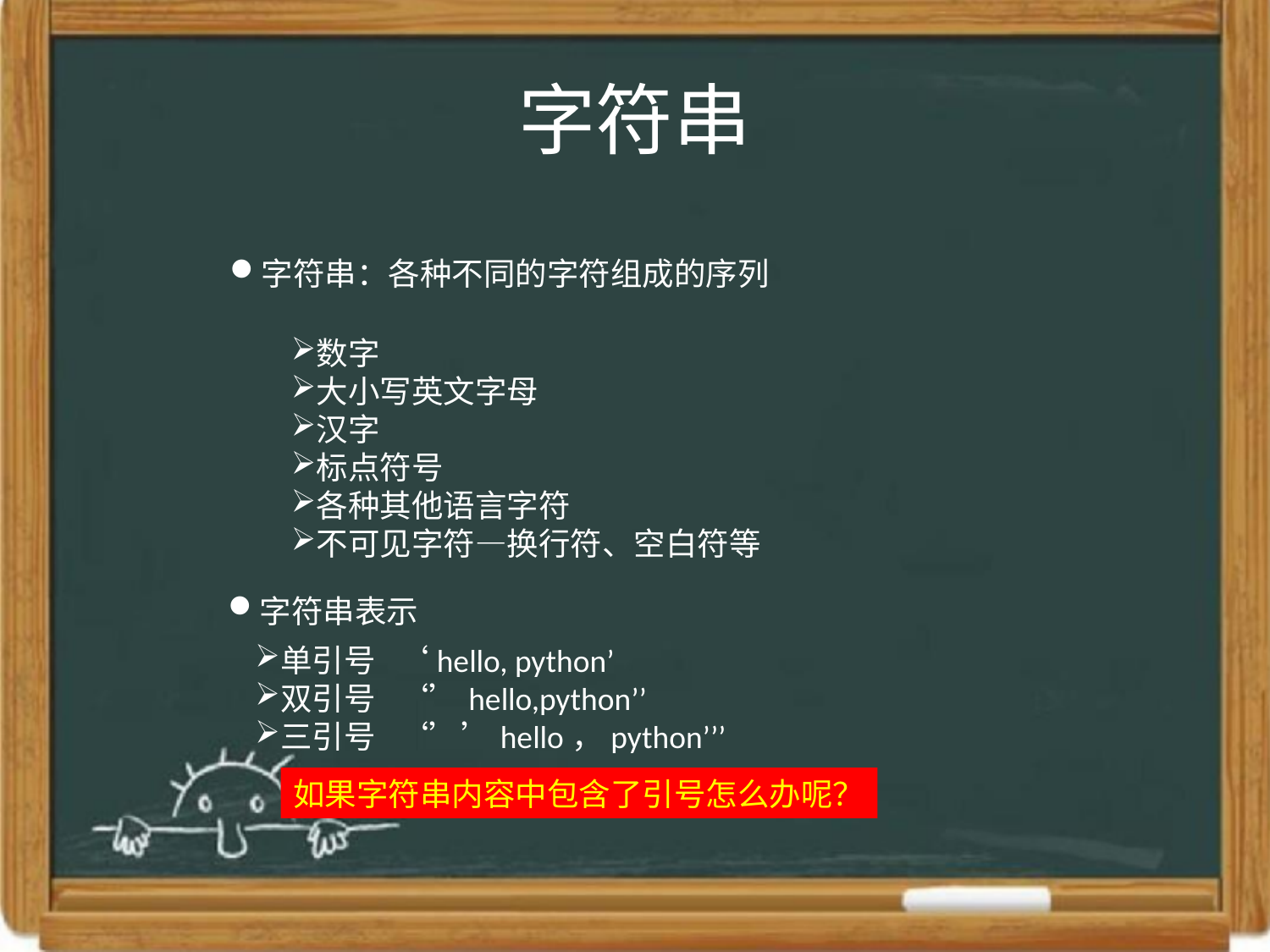

# 字符串
字符串：各种不同的字符组成的序列
数字
大小写英文字母
汉字
标点符号
各种其他语言字符
不可见字符—换行符、空白符等
字符串表示
单引号   ‘hello, python’
双引号   ‘’hello,python’’
三引号   ‘’’hello，python’’’
如果字符串内容中包含了引号怎么办呢？